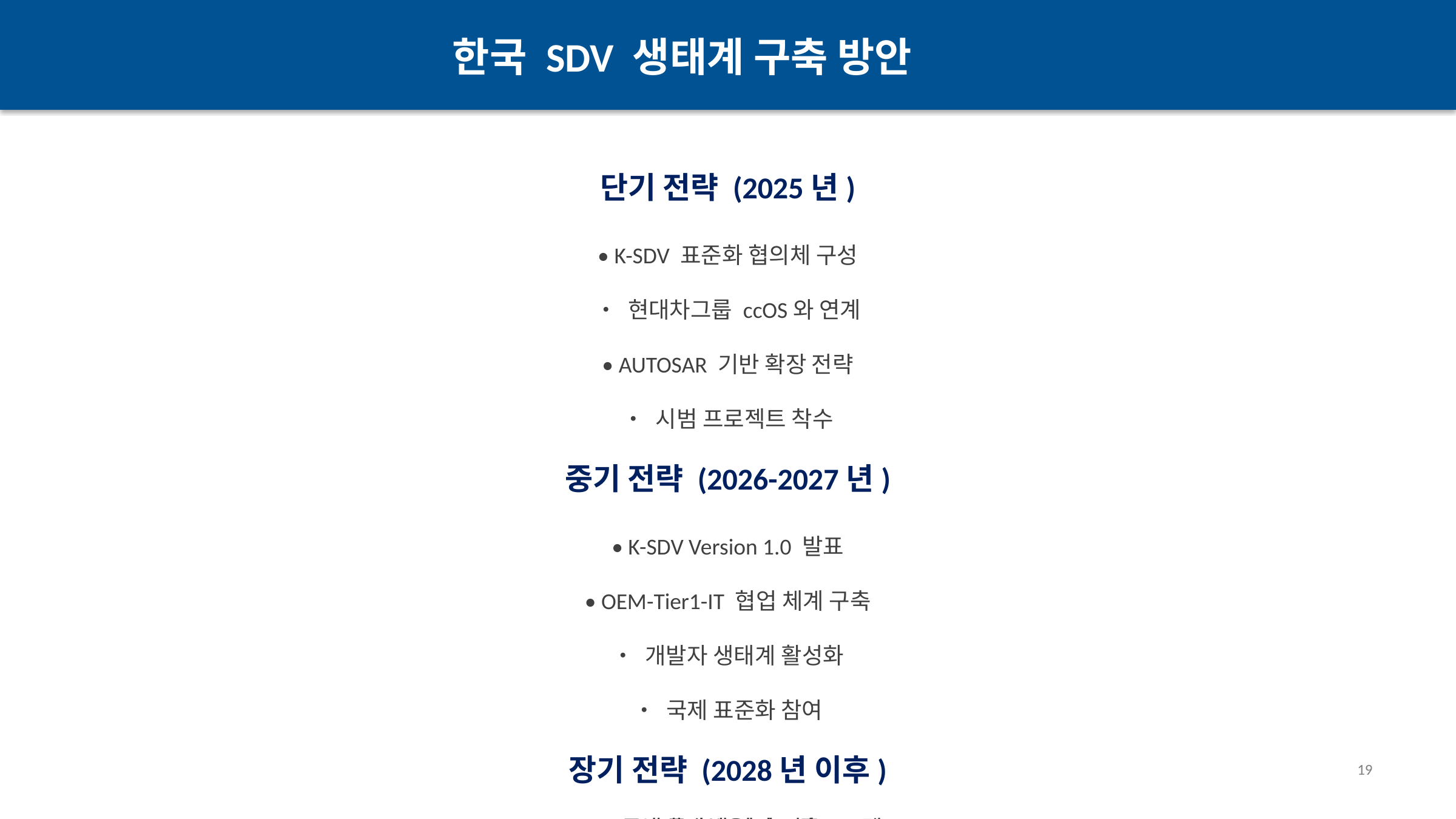

한국 SDV 생태계 구축 방안
단기 전략 (2025년)
• K-SDV 표준화 협의체 구성
• 현대차그룹 ccOS와 연계
• AUTOSAR 기반 확장 전략
• 시범 프로젝트 착수
중기 전략 (2026-2027년)
• K-SDV Version 1.0 발표
• OEM-Tier1-IT 협업 체계 구축
• 개발자 생태계 활성화
• 국제 표준화 참여
장기 전략 (2028년 이후)
19
• 글로벌 시장 진출
• SDV 기반 새로운 비즈니스 모델
• 동남아시아 시장 표준 주도